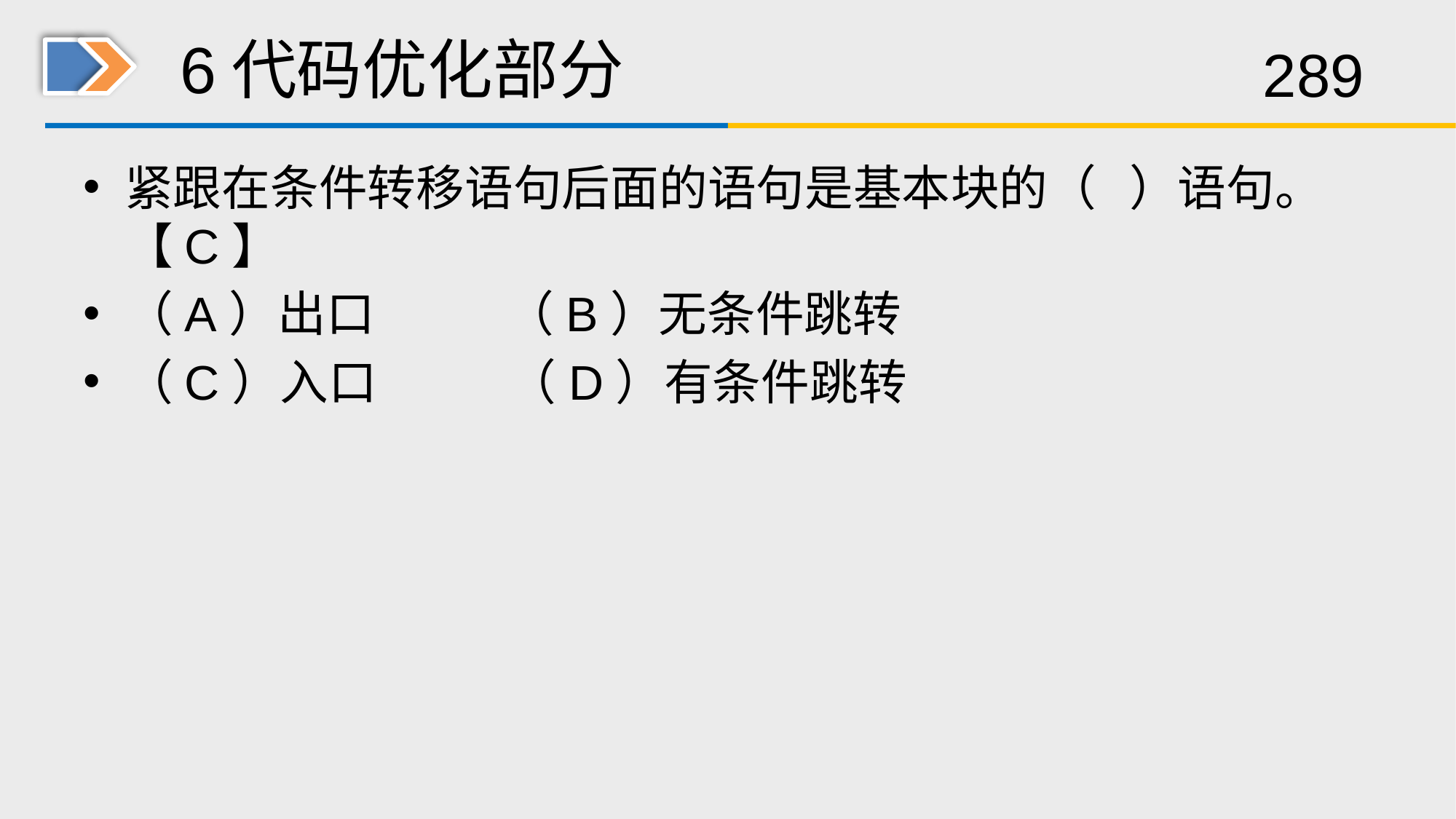

# 6代码优化部分
289
紧跟在条件转移语句后面的语句是基本块的（   ）语句。【C】
（A）出口            （B）无条件跳转
（C）入口            （D）有条件跳转